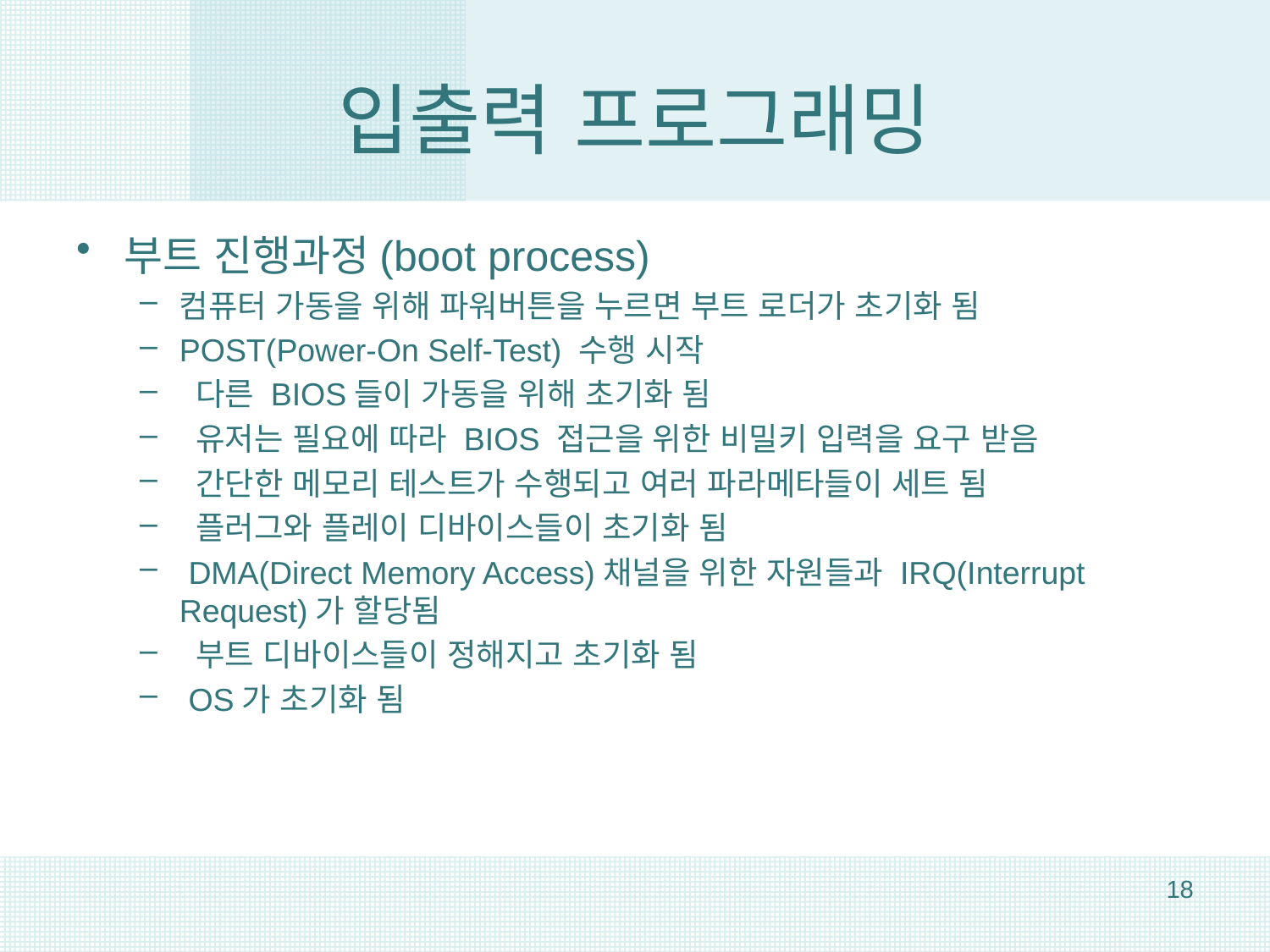

# 입출력 프로그래밍
부트 진행과정(boot process)
컴퓨터 가동을 위해 파워버튼을 누르면 부트 로더가 초기화 됨
POST(Power-On Self-Test) 수행 시작
 다른 BIOS들이 가동을 위해 초기화 됨
 유저는 필요에 따라 BIOS 접근을 위한 비밀키 입력을 요구 받음
 간단한 메모리 테스트가 수행되고 여러 파라메타들이 세트 됨
 플러그와 플레이 디바이스들이 초기화 됨
 DMA(Direct Memory Access)채널을 위한 자원들과 IRQ(Interrupt Request)가 할당됨
 부트 디바이스들이 정해지고 초기화 됨
 OS가 초기화 됨

18